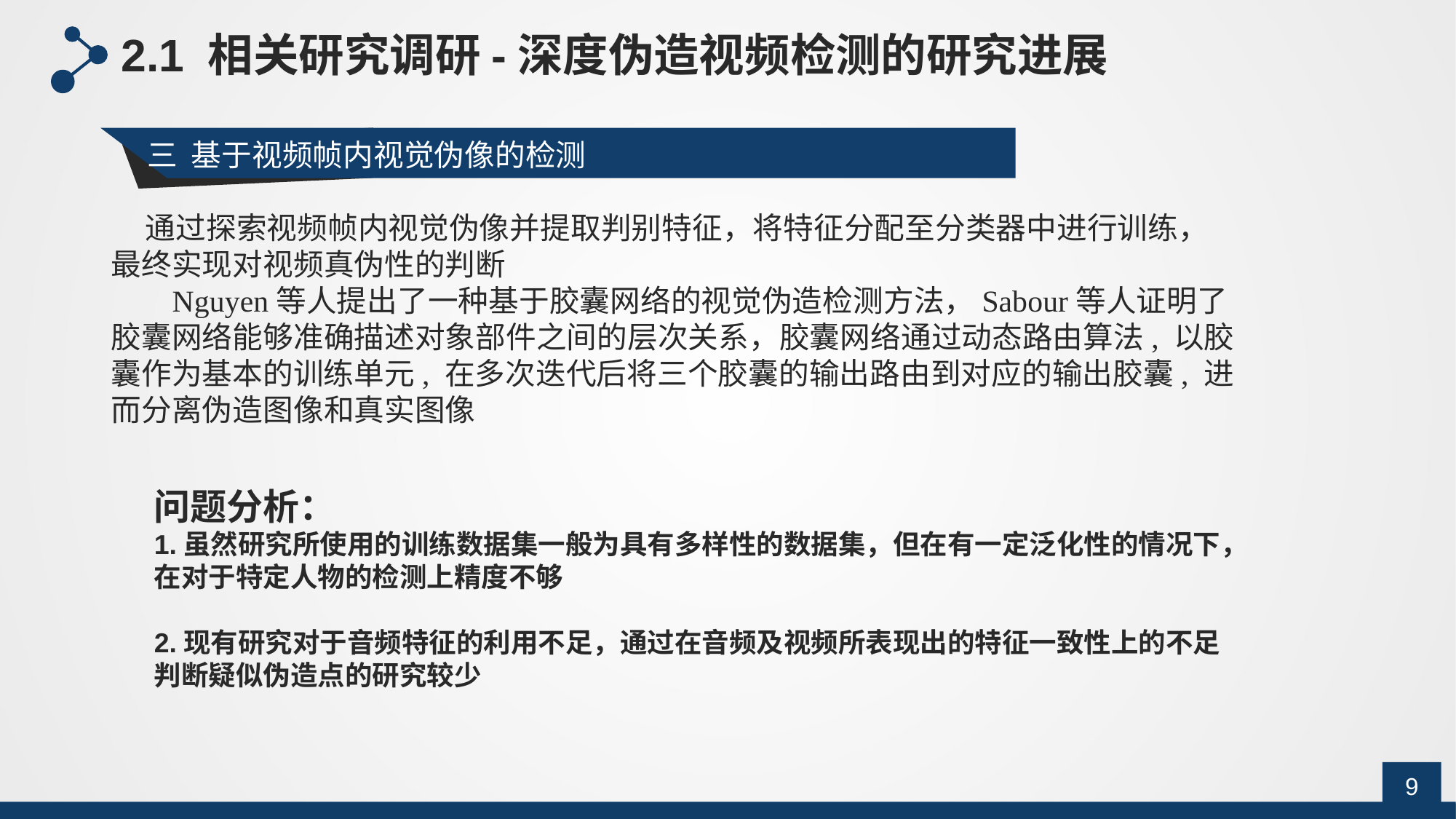

2.1 相关研究调研-深度伪造视频检测的研究进展

三  基于视频帧内视觉伪像的检测
    通过探索视频帧内视觉伪像并提取判别特征，将特征分配至分类器中进行训练，最终实现对视频真伪性的判断
        Nguyen等人提出了一种基于胶囊网络的视觉伪造检测方法，Sabour等人证明了胶囊网络能够准确描述对象部件之间的层次关系，胶囊网络通过动态路由算法, 以胶囊作为基本的训练单元, 在多次迭代后将三个胶囊的输出路由到对应的输出胶囊, 进而分离伪造图像和真实图像
问题分析：
1.虽然研究所使用的训练数据集一般为具有多样性的数据集，但在有一定泛化性的情况下，在对于特定人物的检测上精度不够

2.现有研究对于音频特征的利用不足，通过在音频及视频所表现出的特征一致性上的不足判断疑似伪造点的研究较少